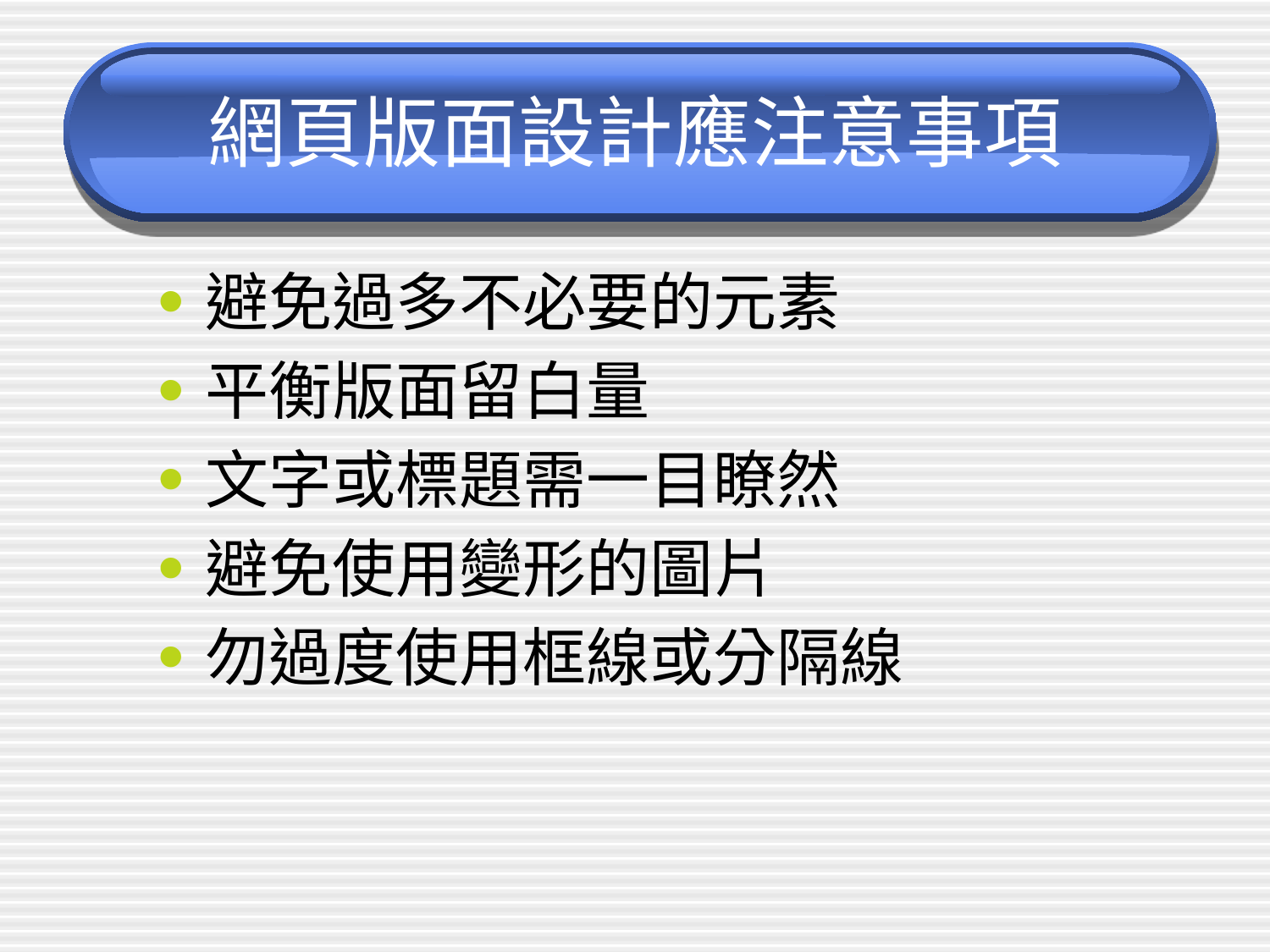

# 網頁版面設計應注意事項
避免過多不必要的元素
平衡版面留白量
文字或標題需一目瞭然
避免使用變形的圖片
勿過度使用框線或分隔線